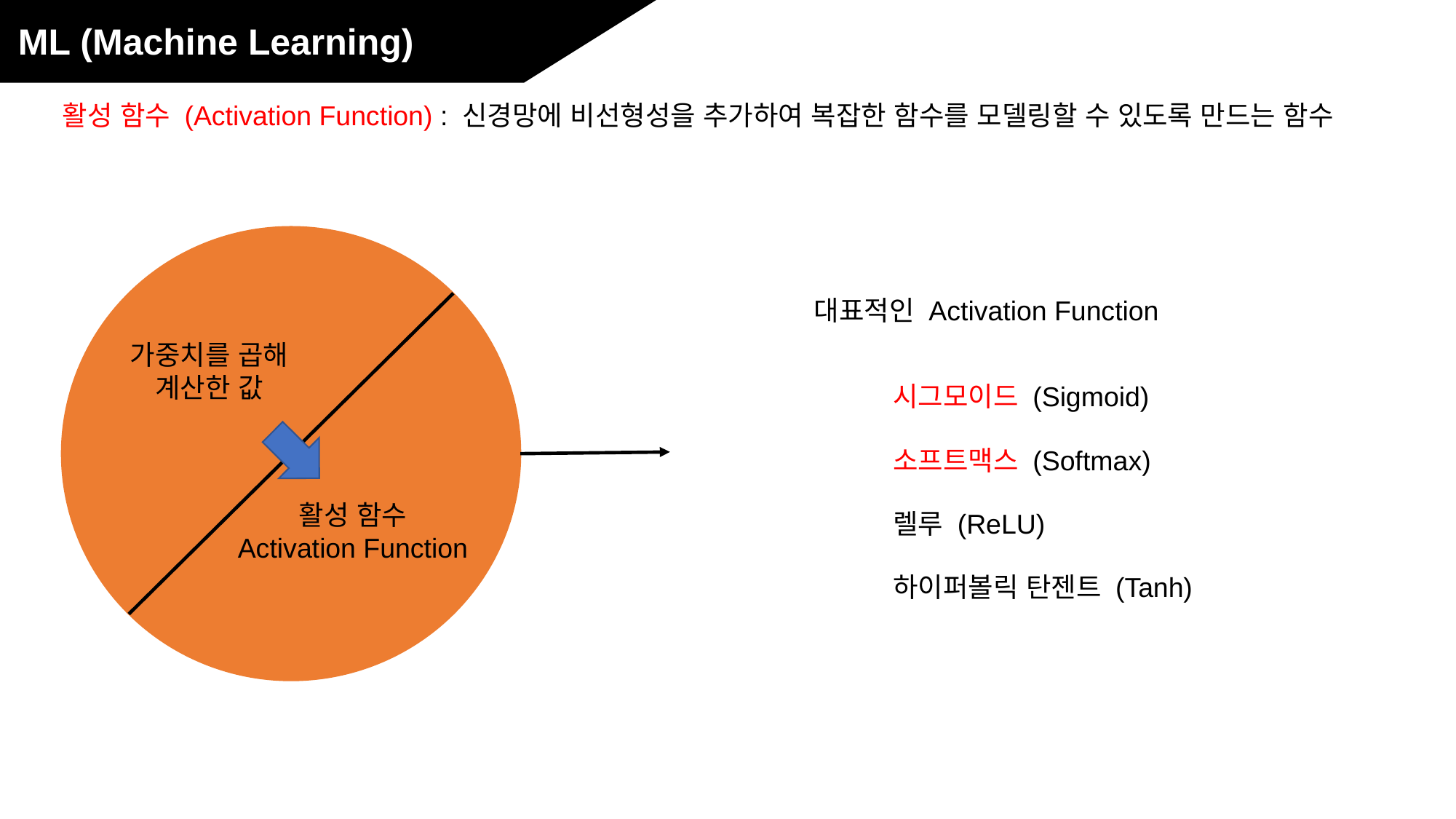

ML (Machine Learning)
활성 함수 (Activation Function) : 신경망에 비선형성을 추가하여 복잡한 함수를 모델링할 수 있도록 만드는 함수

대표적인 Activation Function
가중치를 곱해 계산한 값
시그모이드 (Sigmoid)

소프트맥스 (Softmax)
활성 함수
Activation Function
렐루 (ReLU)
하이퍼볼릭 탄젠트 (Tanh)